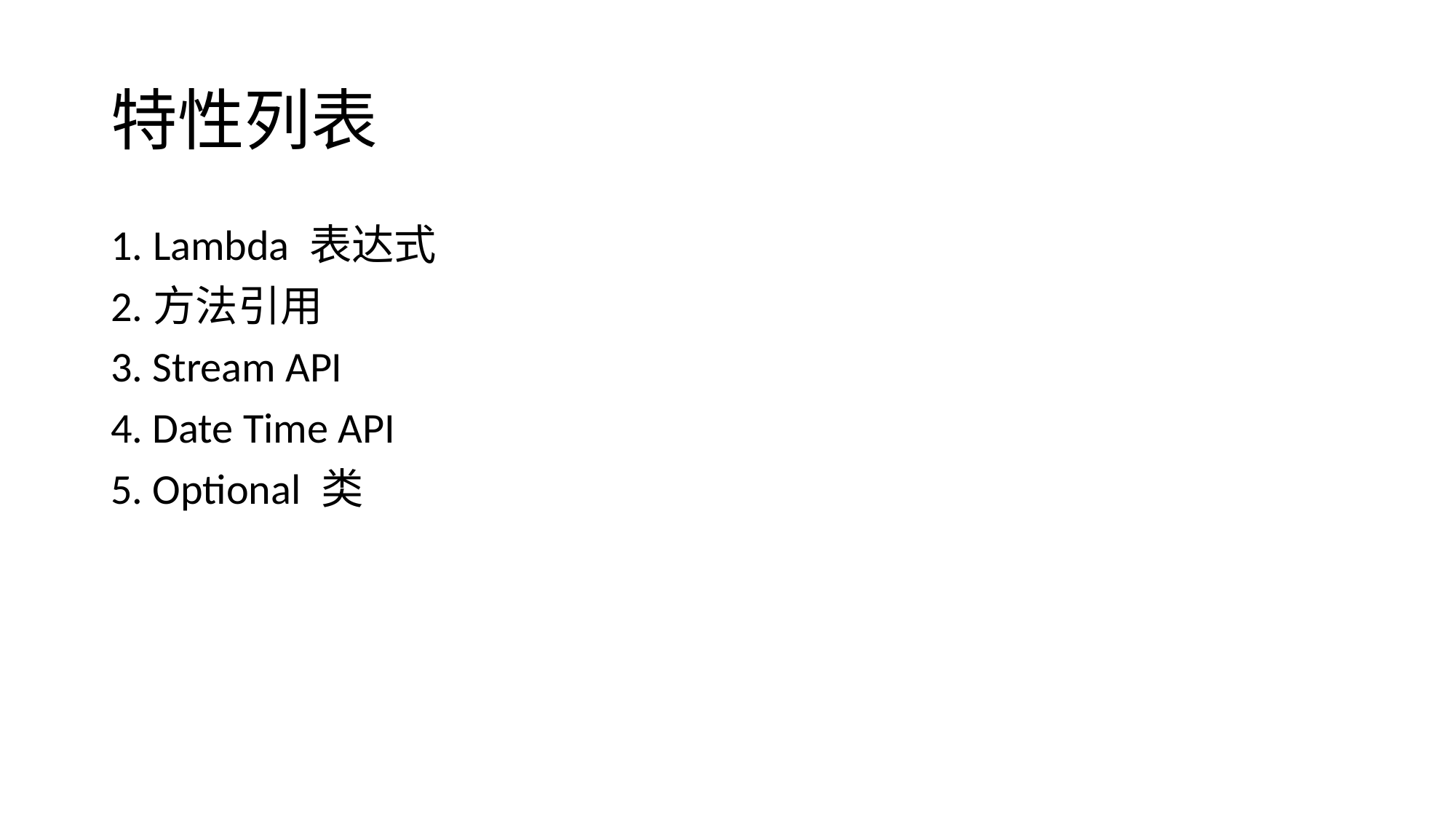

# 特性列表
1. Lambda 表达式
2.方法引用
3. Stream API
4. Date Time API
5. Optional 类